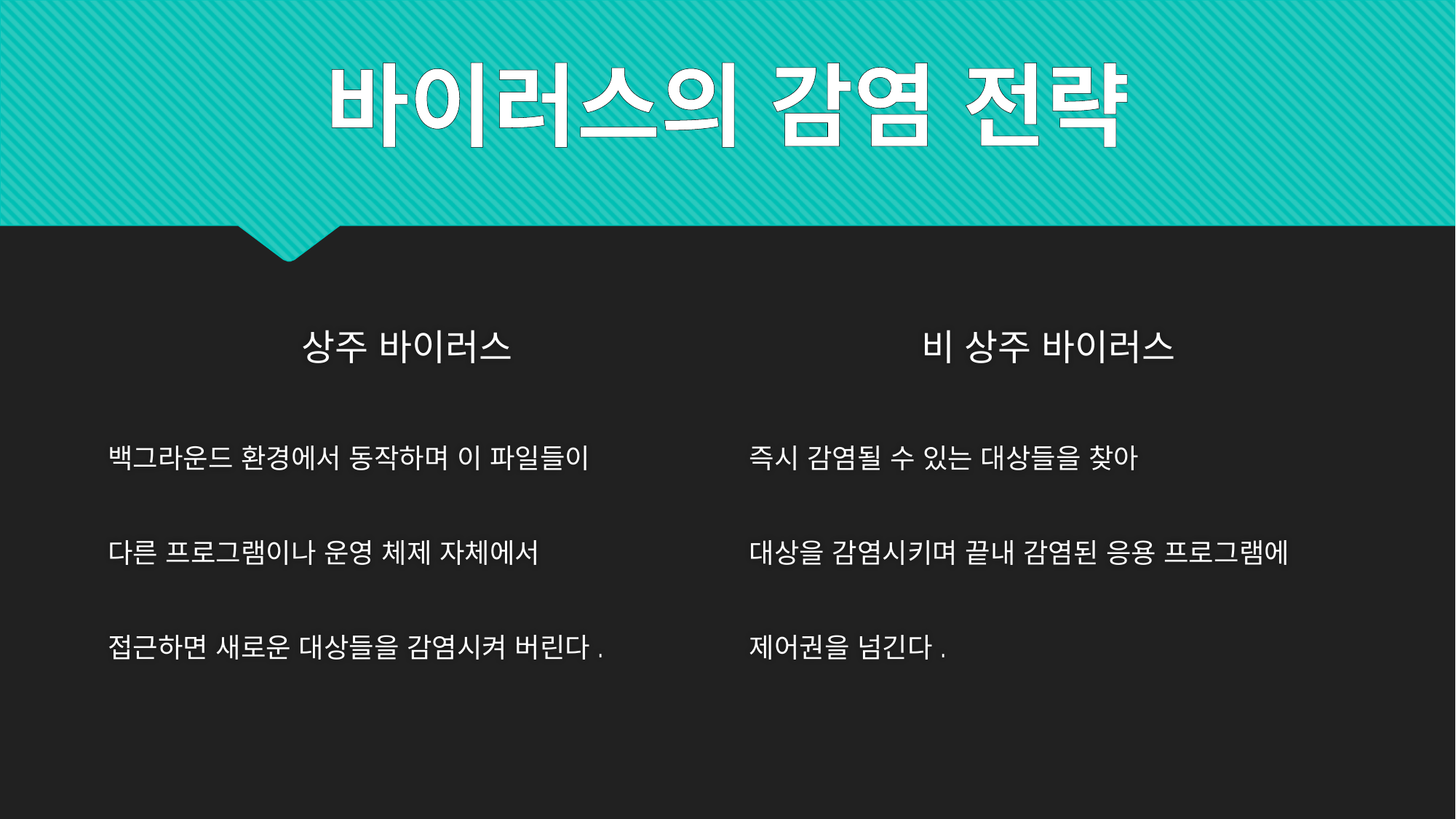

바이러스의 감염 전략
상주 바이러스
비 상주 바이러스

백그라운드 환경에서 동작하며 이 파일들이

다른 프로그램이나 운영 체제 자체에서

접근하면 새로운 대상들을 감염시켜 버린다.

즉시 감염될 수 있는 대상들을 찾아

대상을 감염시키며 끝내 감염된 응용 프로그램에

제어권을 넘긴다.